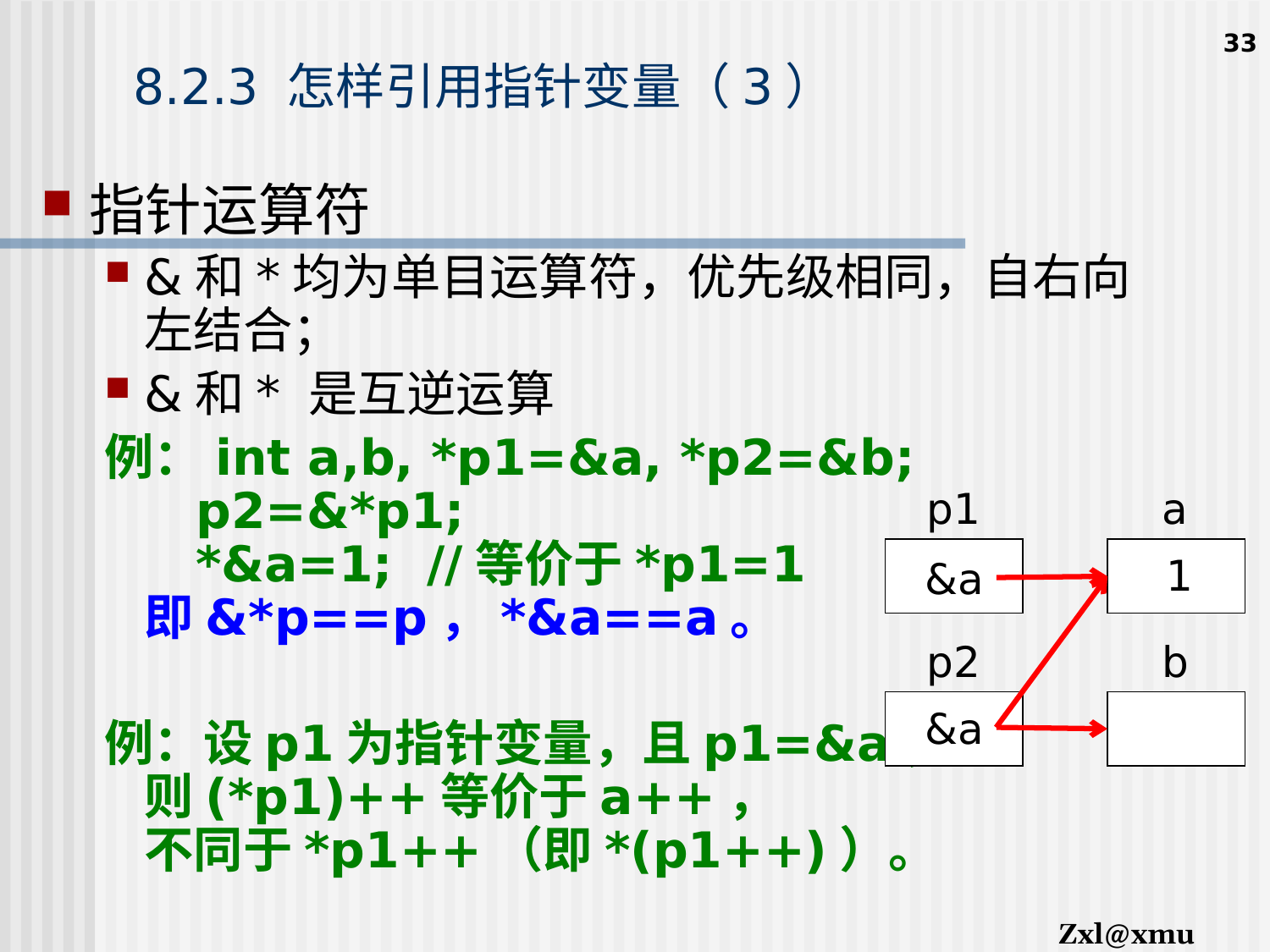

33
# 8.2.3 怎样引用指针变量（3）
指针运算符
&和*均为单目运算符，优先级相同，自右向左结合；
&和* 是互逆运算
例：int a,b, *p1=&a, *p2=&b;
   p2=&*p1;
   *&a=1;  //等价于*p1=1
即&*p==p，*&a==a。

例：设p1为指针变量，且p1=&a，
则(*p1)++等价于a++，
不同于*p1++（即*(p1++)）。
p1
a

1
&a
p2
b

&b
&a